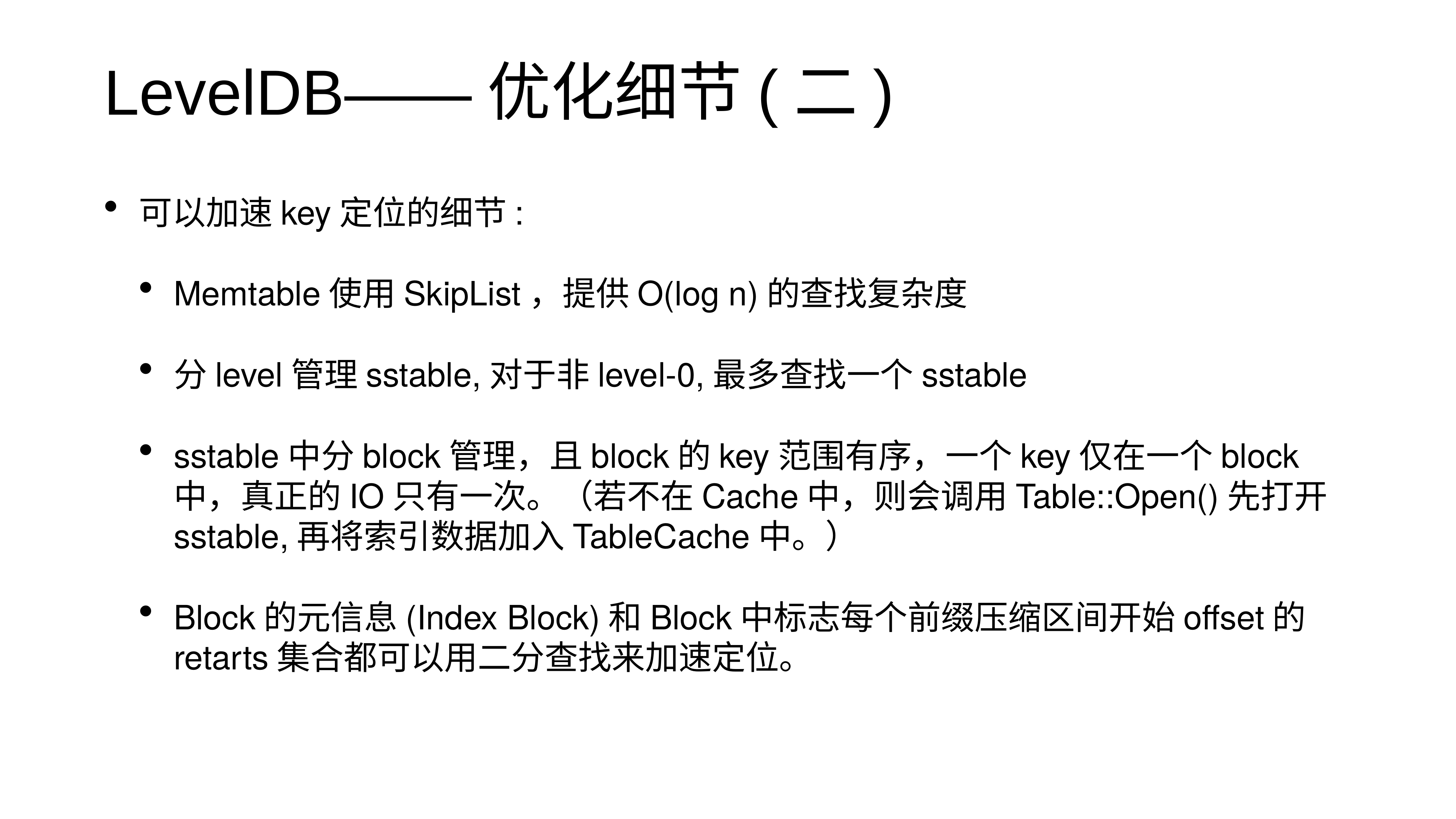

# LevelDB——优化细节(二)
可以加速key定位的细节:
Memtable使用SkipList，提供O(log n)的查找复杂度
分level管理sstable,对于非level-0,最多查找一个sstable
sstable中分block管理，且block的key范围有序，一个key仅在一个block中，真正的IO只有一次。（若不在Cache中，则会调用Table::Open()先打开sstable,再将索引数据加入TableCache中。）
Block的元信息(Index Block)和Block中标志每个前缀压缩区间开始offset的retarts集合都可以用二分查找来加速定位。